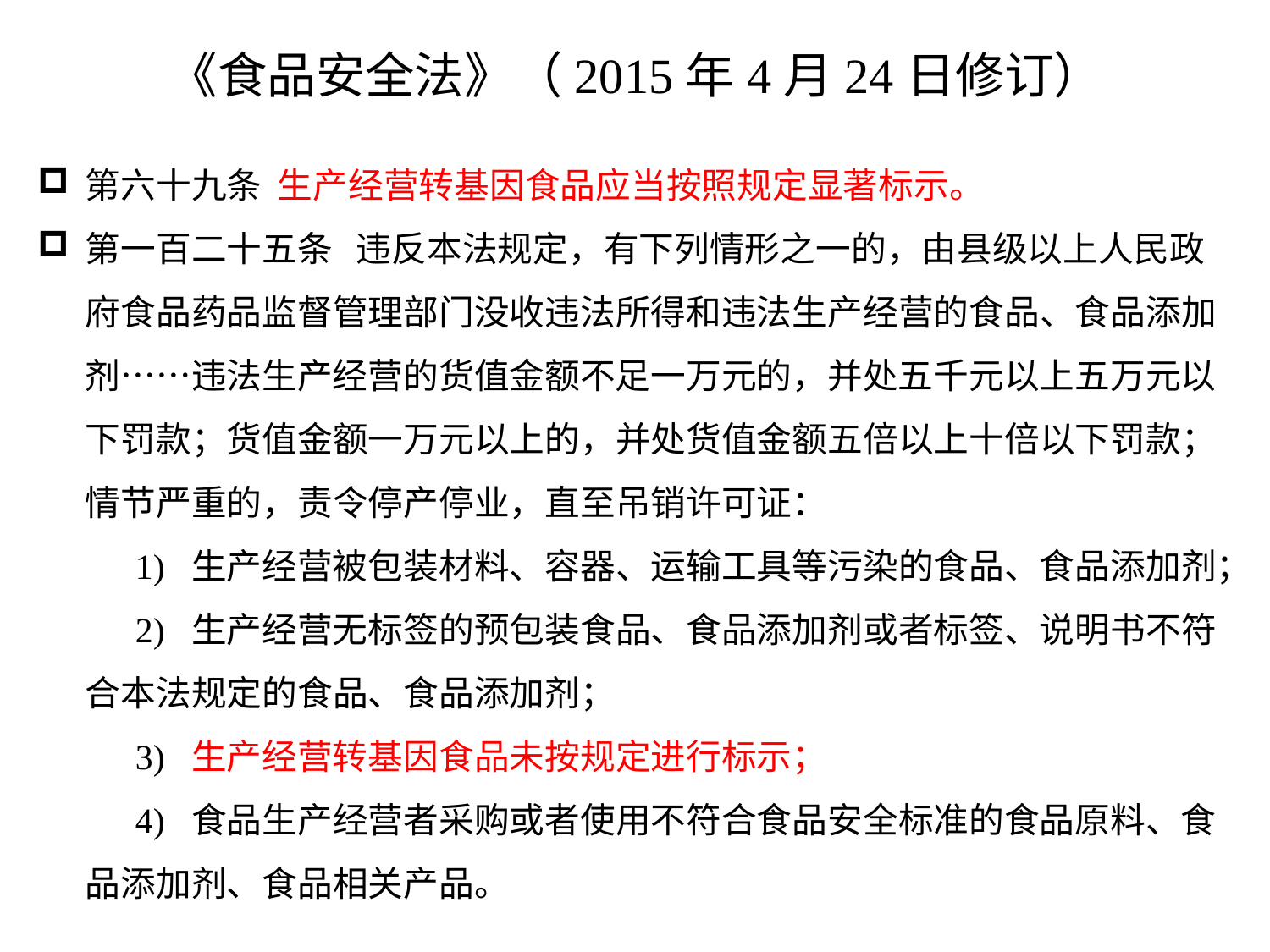

# 《食品安全法》（2015年4月24日修订）
第六十九条  生产经营转基因食品应当按照规定显著标示。
第一百二十五条   违反本法规定，有下列情形之一的，由县级以上人民政府食品药品监督管理部门没收违法所得和违法生产经营的食品、食品添加剂……违法生产经营的货值金额不足一万元的，并处五千元以上五万元以下罚款；货值金额一万元以上的，并处货值金额五倍以上十倍以下罚款；情节严重的，责令停产停业，直至吊销许可证：
           1)  生产经营被包装材料、容器、运输工具等污染的食品、食品添加剂；
           2)  生产经营无标签的预包装食品、食品添加剂或者标签、说明书不符合本法规定的食品、食品添加剂；
           3)  生产经营转基因食品未按规定进行标示；
           4)  食品生产经营者采购或者使用不符合食品安全标准的食品原料、食品添加剂、食品相关产品。